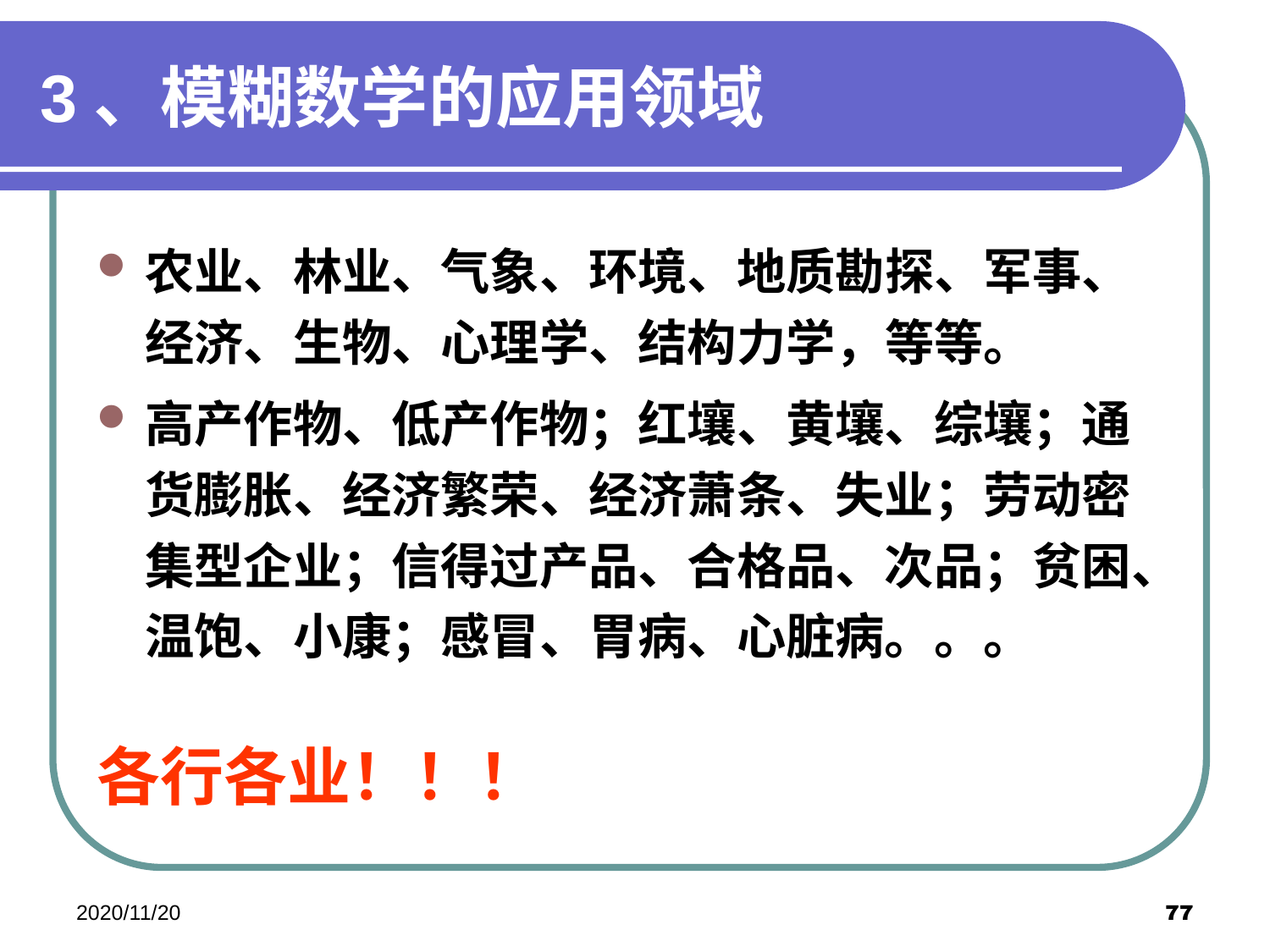

# 3、模糊数学的应用领域
农业、林业、气象、环境、地质勘探、军事、经济、生物、心理学、结构力学，等等。
高产作物、低产作物；红壤、黄壤、综壤；通货膨胀、经济繁荣、经济萧条、失业；劳动密集型企业；信得过产品、合格品、次品；贫困、温饱、小康；感冒、胃病、心脏病。。。

各行各业！！！
2020/11/20
77